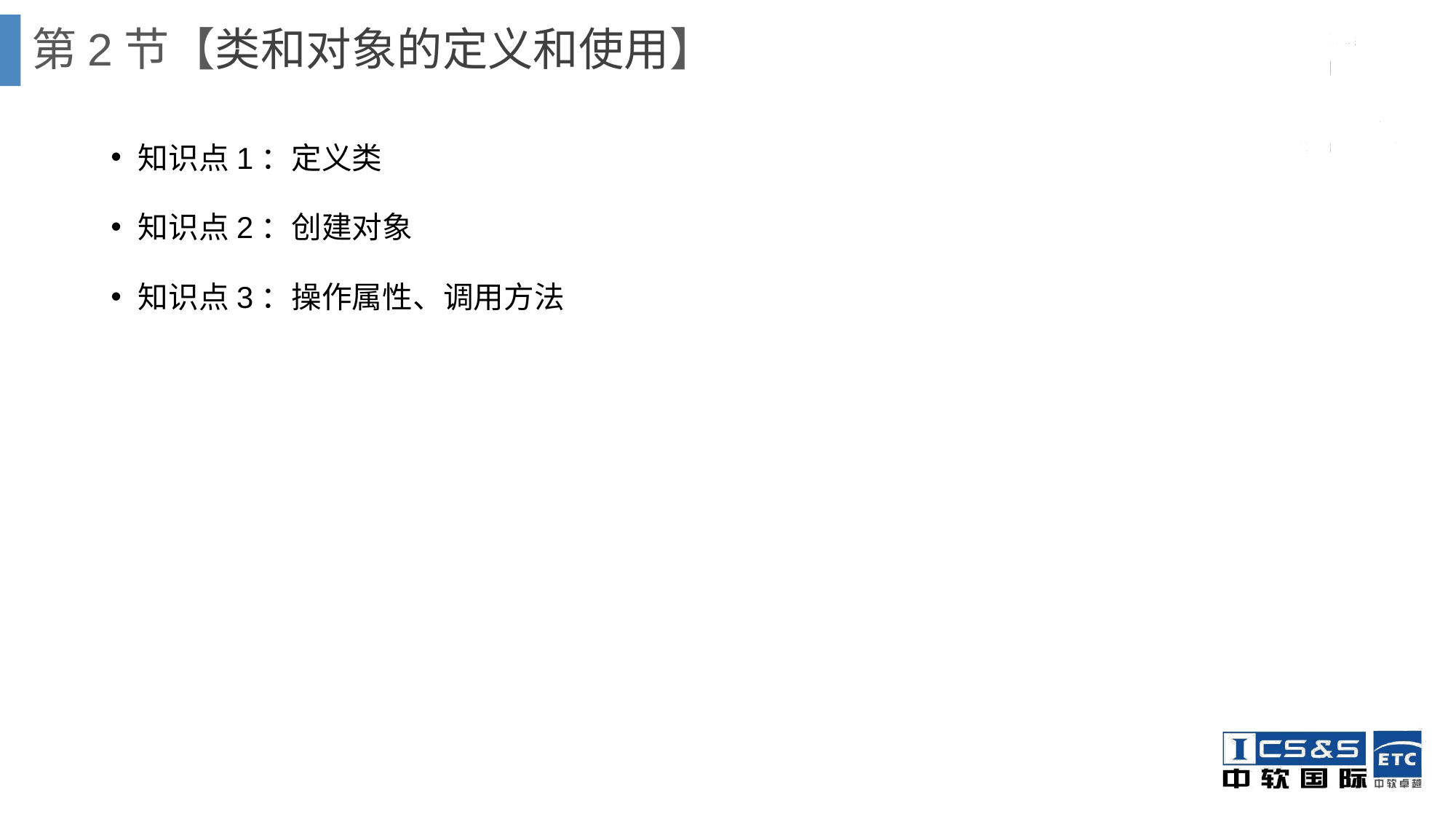

# 第2节【类和对象的定义和使用】
知识点1：定义类
知识点2：创建对象
知识点3：操作属性、调用方法